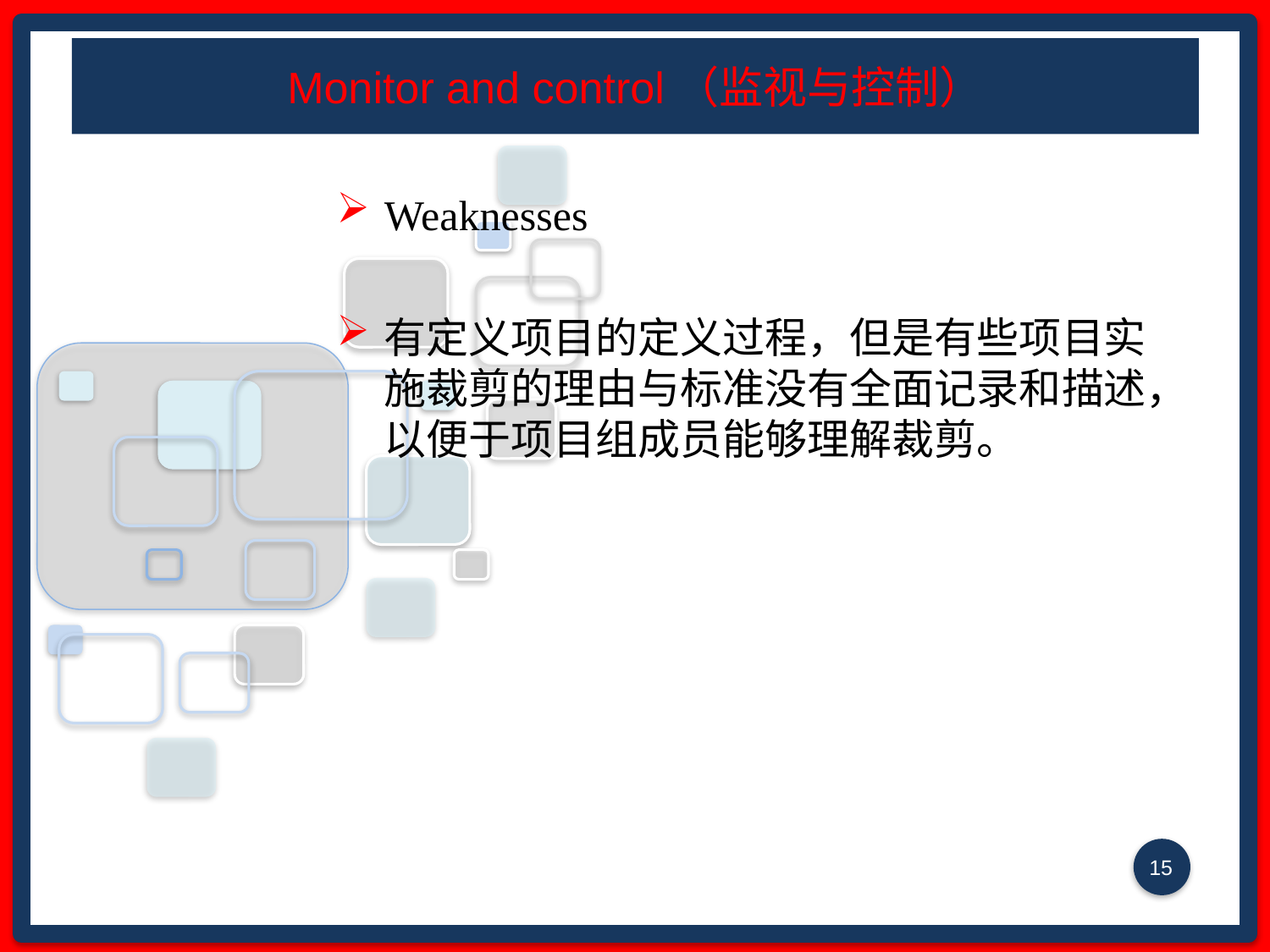

# Monitor and control（监视与控制）
Weaknesses

有定义项目的定义过程，但是有些项目实施裁剪的理由与标准没有全面记录和描述，以便于项目组成员能够理解裁剪。